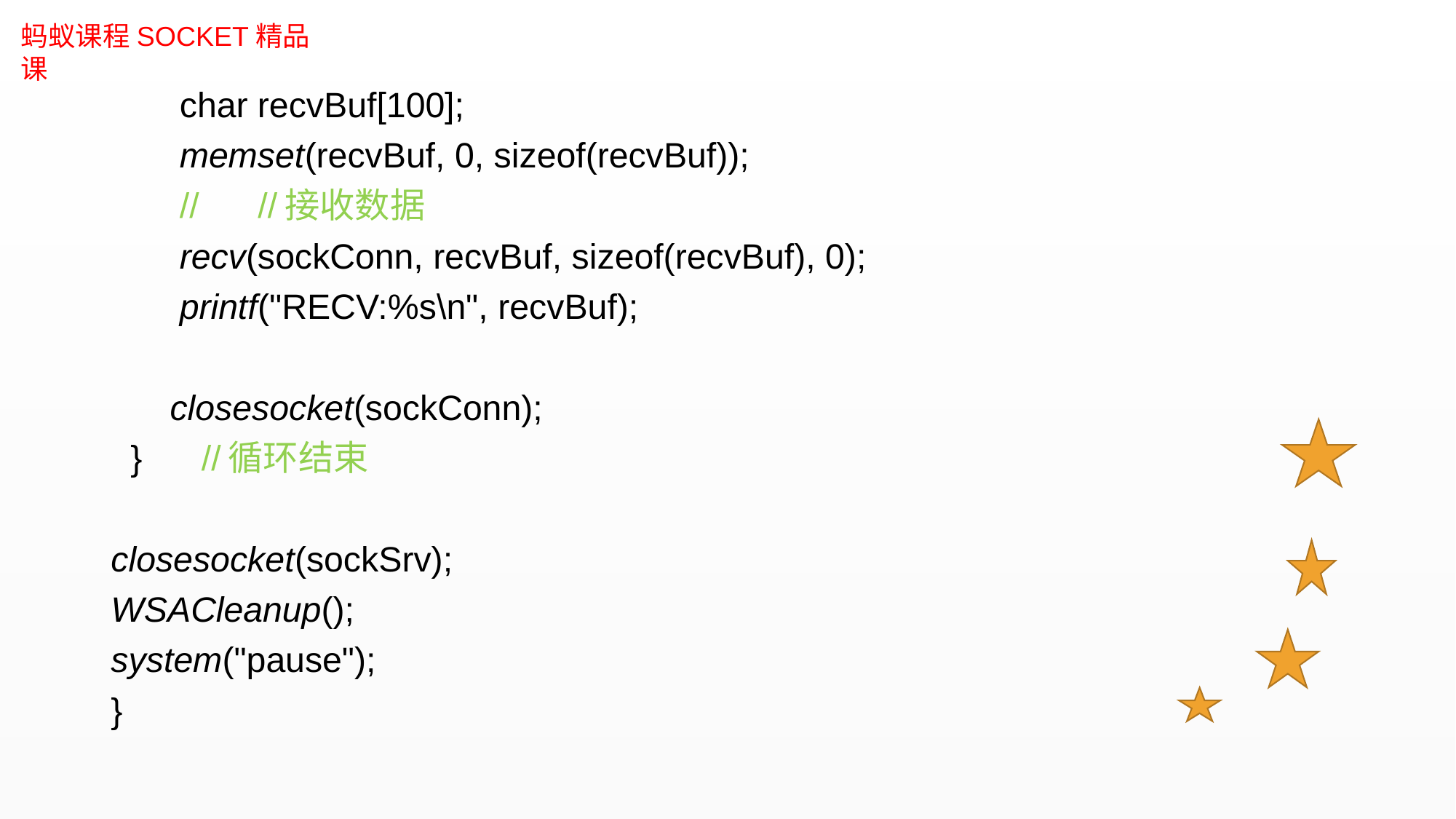

char recvBuf[100];
       memset(recvBuf, 0, sizeof(recvBuf));
       //      //接收数据
       recv(sockConn, recvBuf, sizeof(recvBuf), 0);
       printf("RECV:%s\n", recvBuf);

      closesocket(sockConn);
  }	//循环结束

closesocket(sockSrv);
WSACleanup();
system("pause");
}